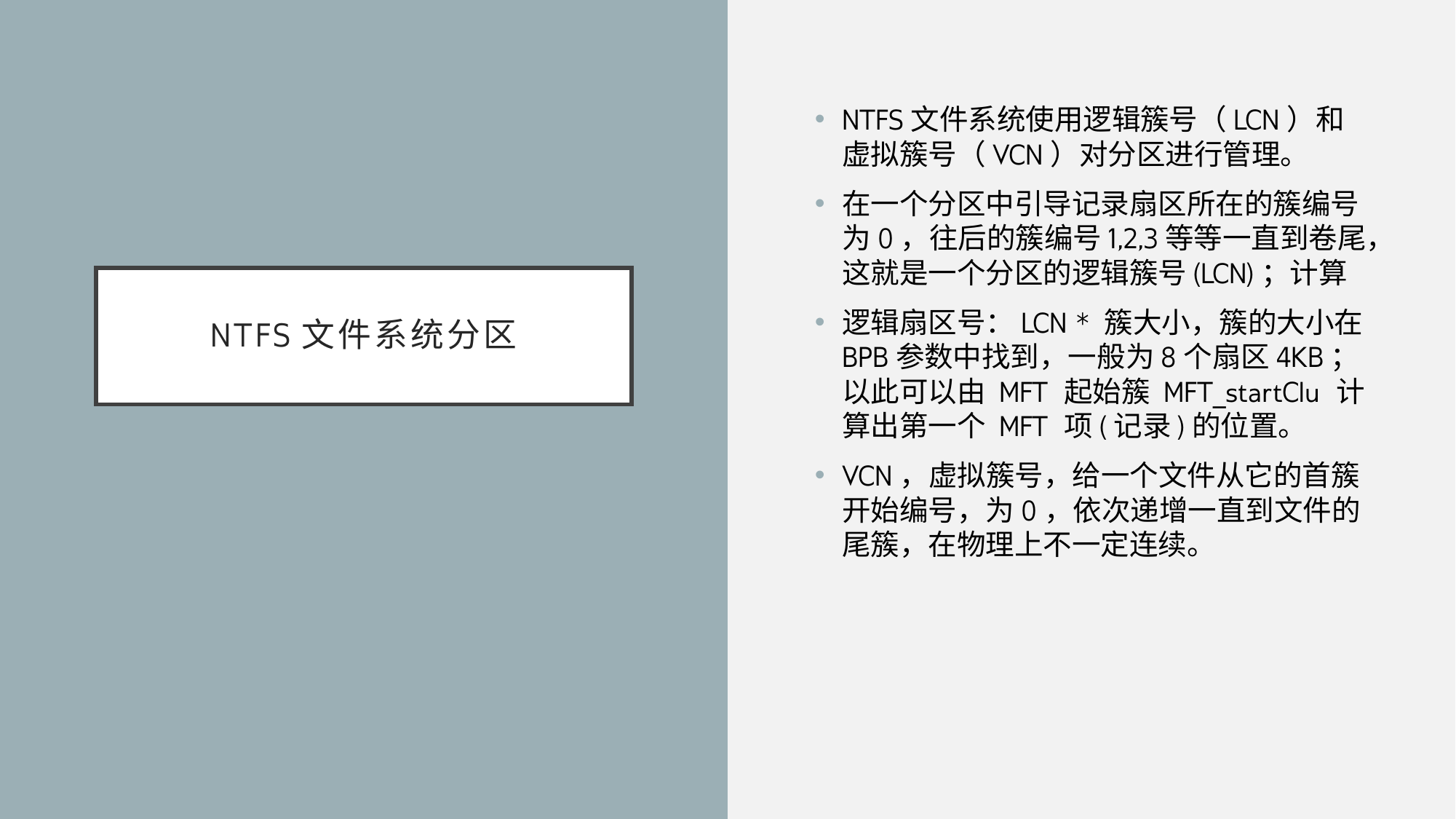

NTFS文件系统使用逻辑簇号（LCN）和虚拟簇号（VCN）对分区进行管理。
在一个分区中引导记录扇区所在的簇编号为0，往后的簇编号1,2,3等等一直到卷尾，这就是一个分区的逻辑簇号(LCN)；计算
逻辑扇区号：LCN * 簇大小，簇的大小在BPB参数中找到，一般为8个扇区4KB；以此可以由 MFT 起始簇 MFT_startClu 计算出第一个 MFT 项(记录)的位置。
VCN，虚拟簇号，给一个文件从它的首簇开始编号，为0，依次递增一直到文件的尾簇，在物理上不一定连续。

# NTFS文件系统分区